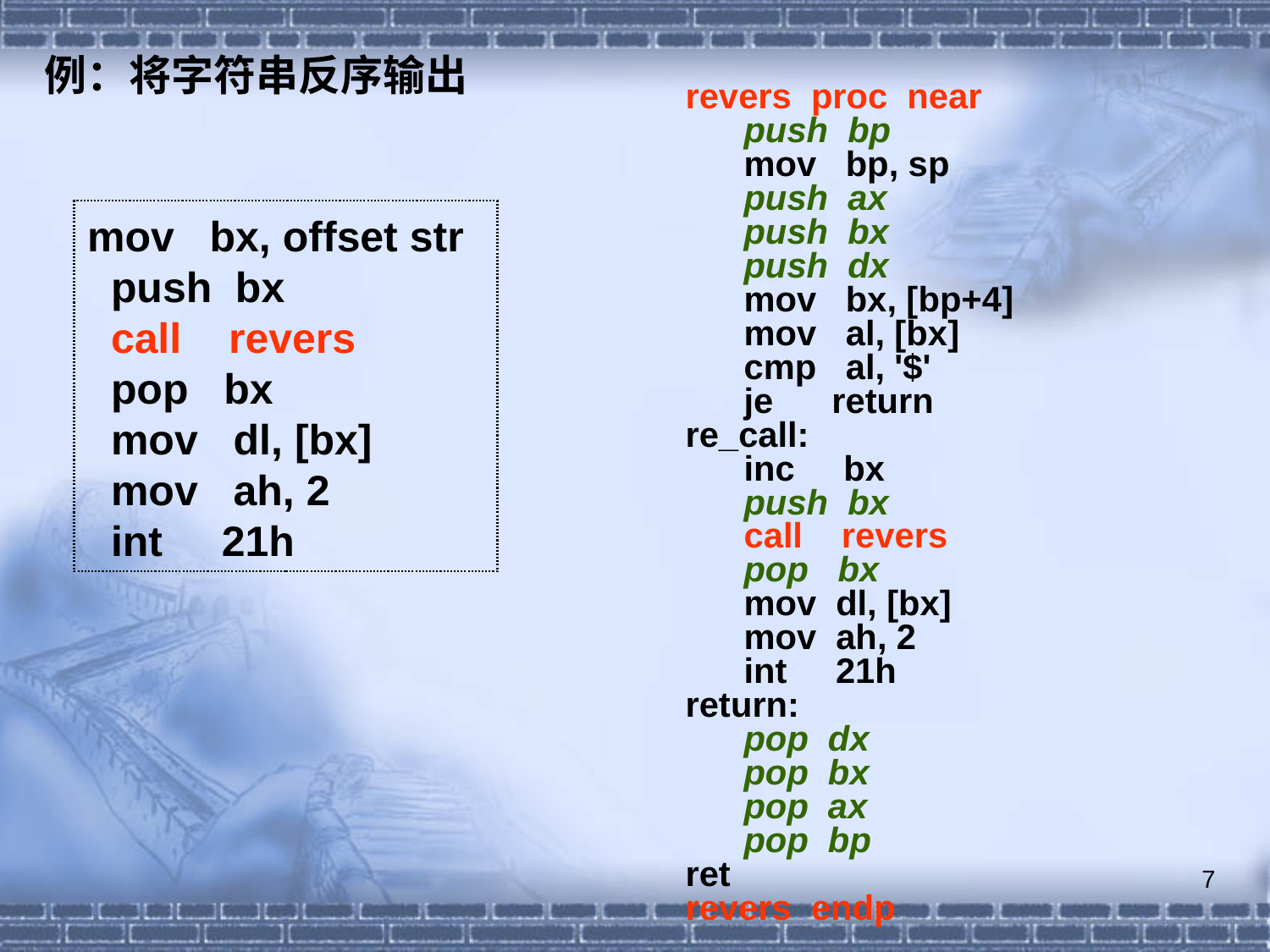

例：将字符串反序输出
revers  proc  near
      push  bp
      mov   bp, sp
      push  ax
      push  bx
      push  dx
      mov   bx, [bp+4]
      mov   al, [bx]
      cmp   al, '$'
      je      return
re_call:
      inc     bx
      push  bx
      call    revers
      pop   bx
      mov  dl, [bx]
      mov  ah, 2
      int     21h
return:
      pop  dx
      pop  bx
      pop  ax
      pop  bp
ret
revers  endp
    mov   bx, offset str
      push  bx
      call    revers
      pop   bx
      mov   dl, [bx]
      mov   ah, 2
      int     21h

7